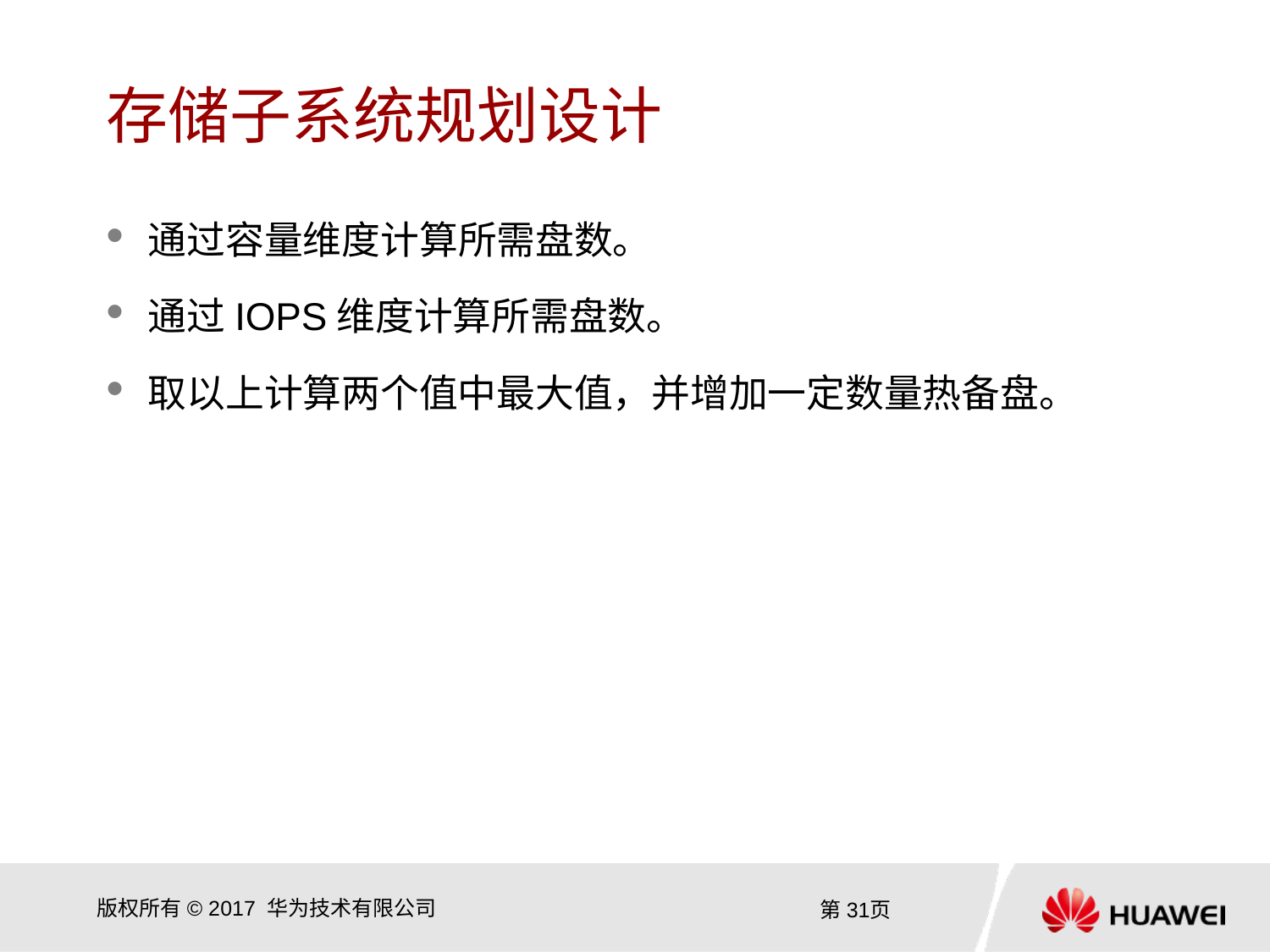

# 存储子系统规划设计
通过容量维度计算所需盘数。
通过IOPS维度计算所需盘数。
取以上计算两个值中最大值，并增加一定数量热备盘。